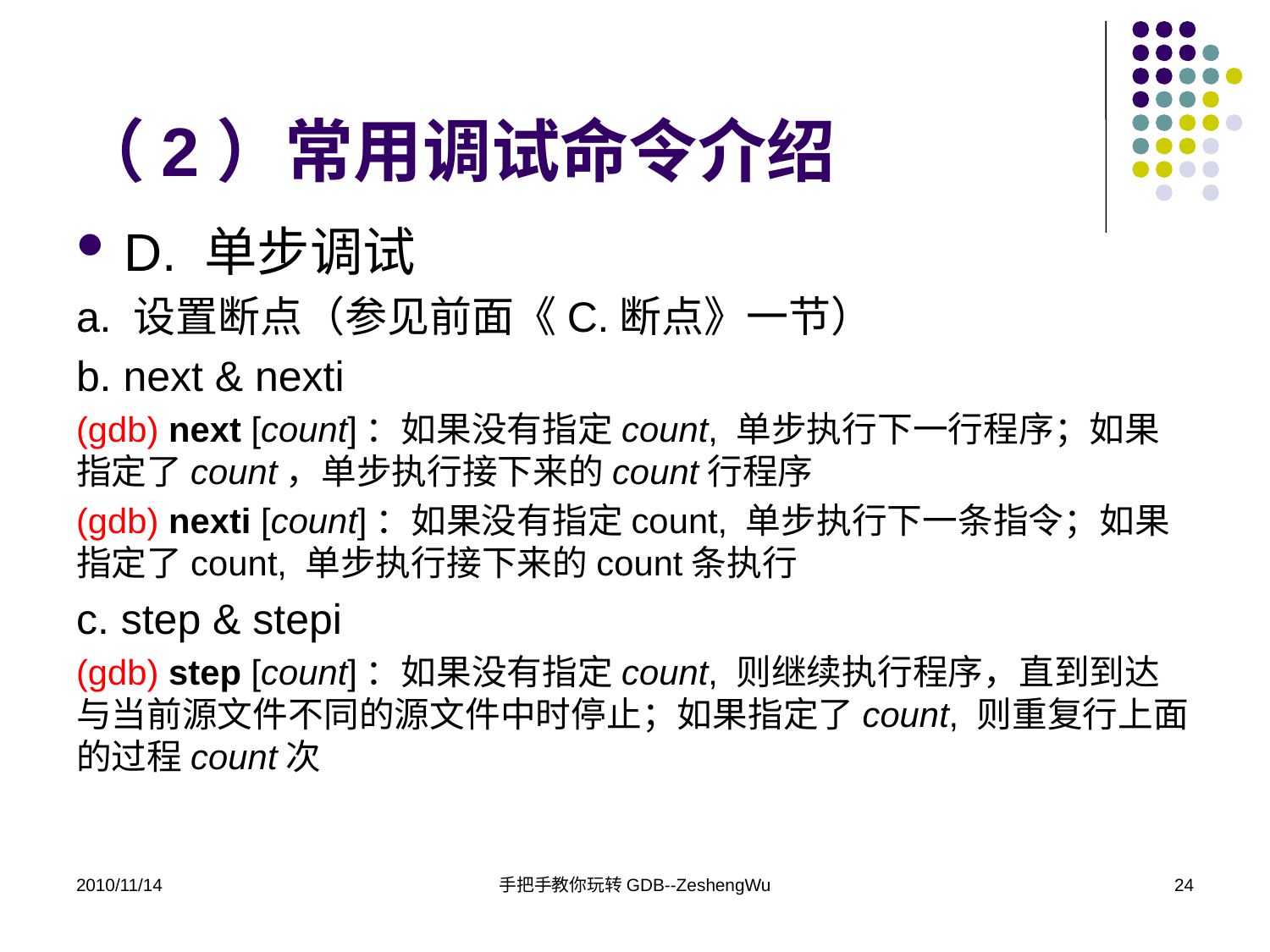

# （2）常用调试命令介绍
D. 单步调试
a. 设置断点（参见前面《C.断点》一节）
b. next & nexti
(gdb) next [count]：如果没有指定count, 单步执行下一行程序；如果指定了count，单步执行接下来的count行程序
(gdb) nexti [count]：如果没有指定count, 单步执行下一条指令；如果指定了count, 单步执行接下来的count条执行
c. step & stepi
(gdb) step [count]：如果没有指定count, 则继续执行程序，直到到达与当前源文件不同的源文件中时停止；如果指定了count, 则重复行上面的过程count次

2010/11/14
手把手教你玩转GDB--ZeshengWu
24